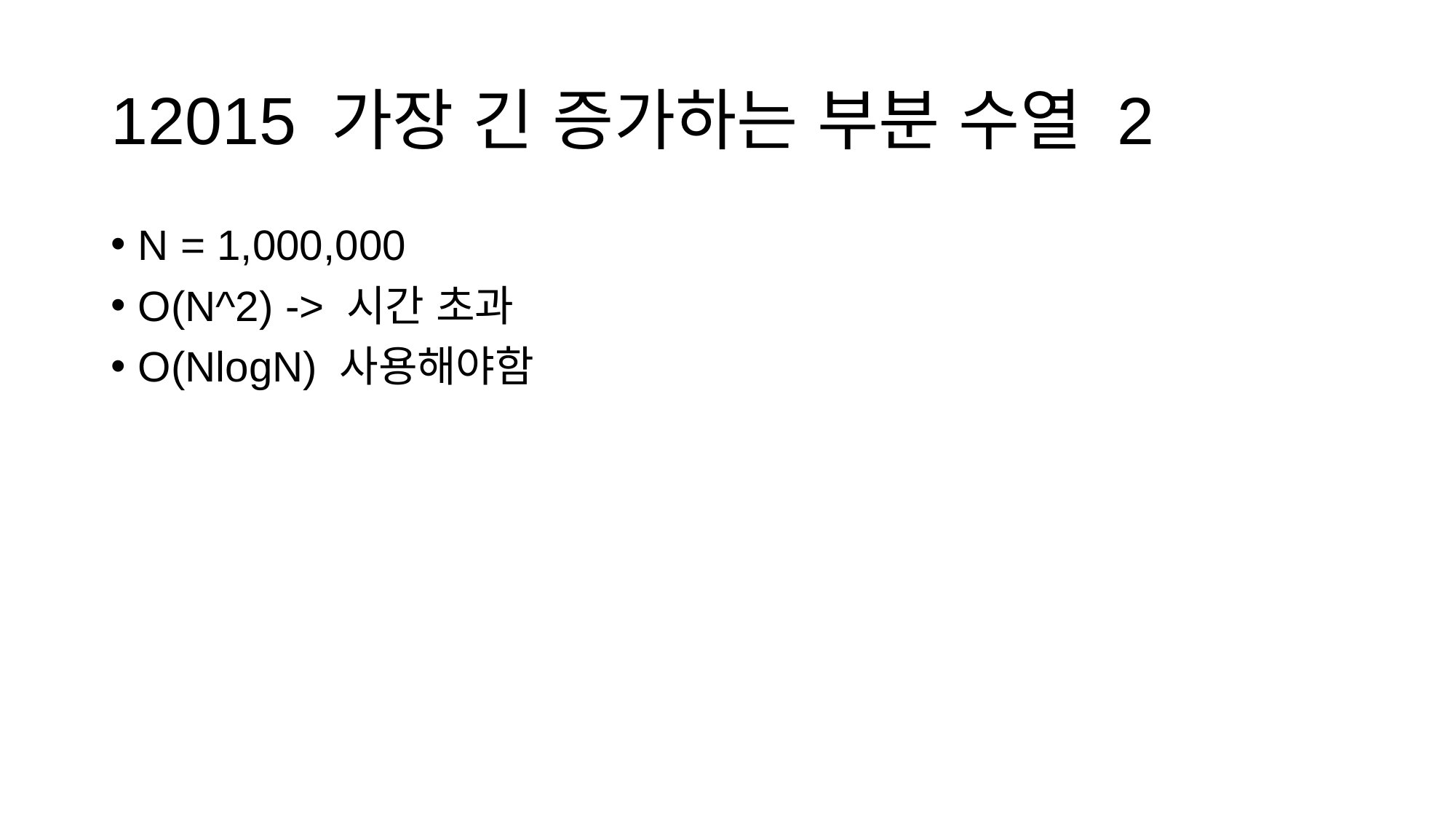

# 12015 가장 긴 증가하는 부분 수열 2
N = 1,000,000
O(N^2) -> 시간 초과
O(NlogN) 사용해야함